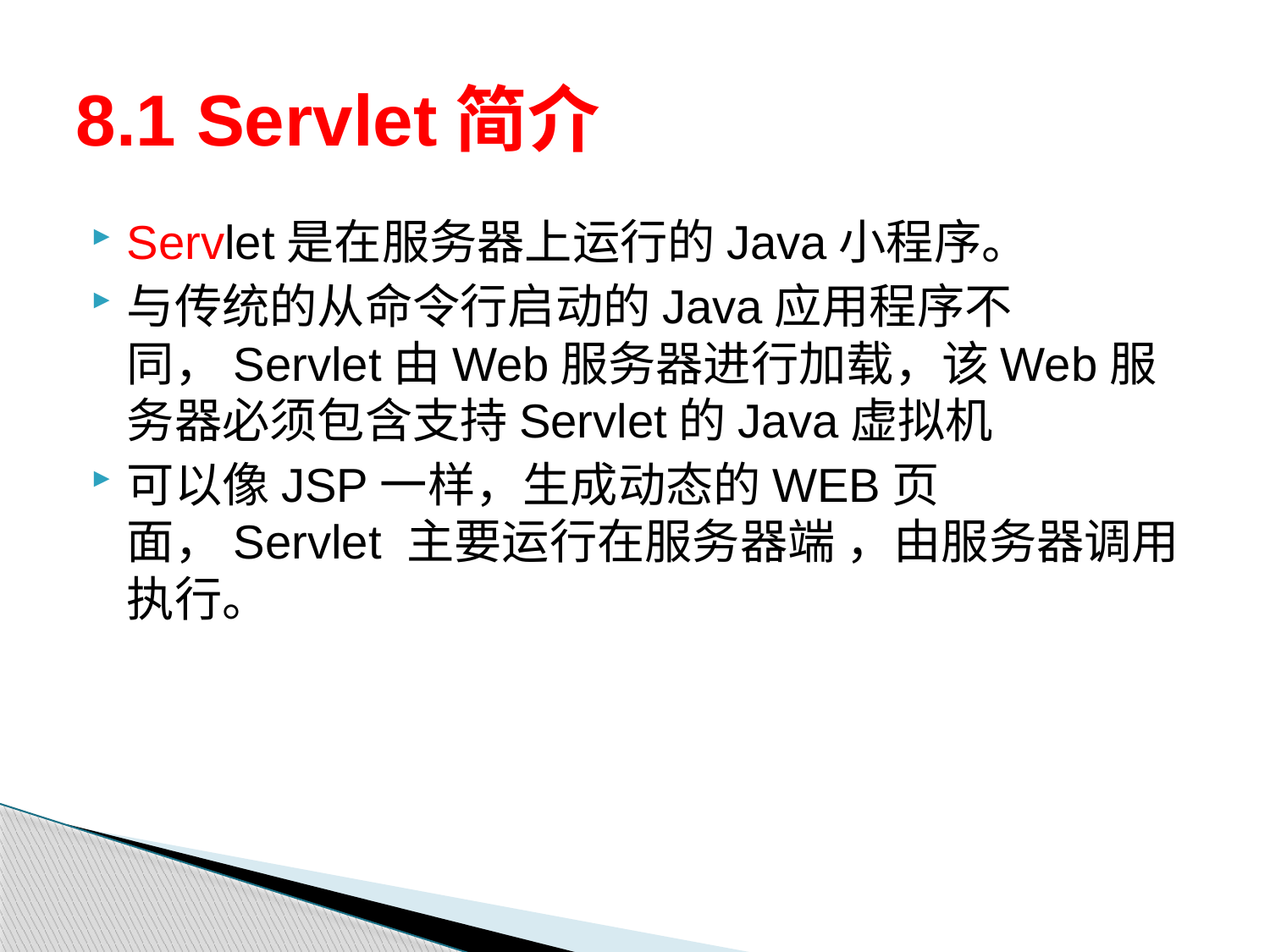

# 8.1 Servlet简介
Servlet是在服务器上运行的Java小程序。
与传统的从命令行启动的Java应用程序不同，Servlet由Web服务器进行加载，该Web服务器必须包含支持Servlet的Java虚拟机
可以像JSP一样，生成动态的WEB页面，Servlet 主要运行在服务器端 ，由服务器调用执行。